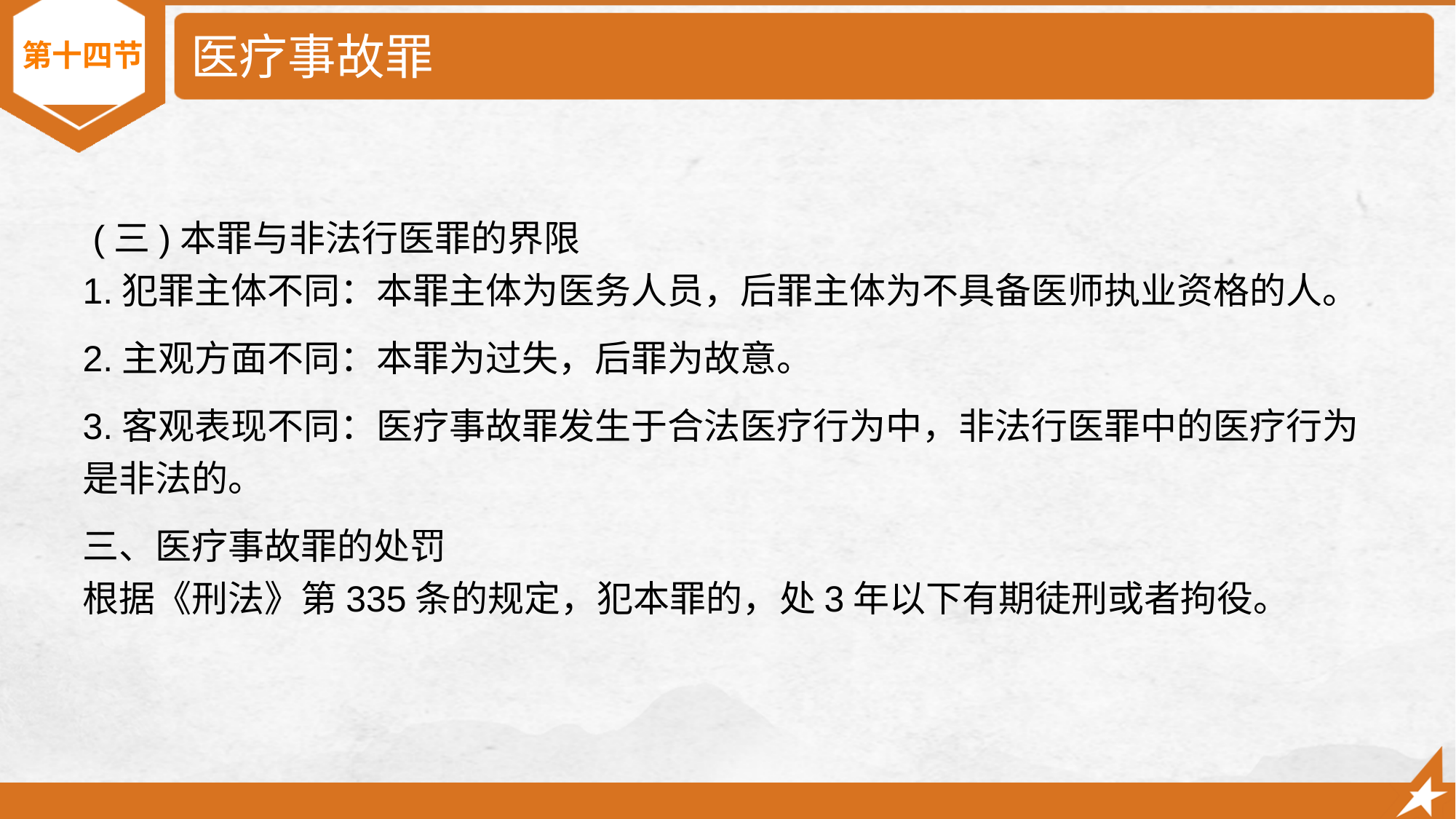

# 医疗事故罪
第十四节

 (三)本罪与非法行医罪的界限
1.犯罪主体不同：本罪主体为医务人员，后罪主体为不具备医师执业资格的人。
2.主观方面不同：本罪为过失，后罪为故意。
3.客观表现不同：医疗事故罪发生于合法医疗行为中，非法行医罪中的医疗行为是非法的。
三、医疗事故罪的处罚
根据《刑法》第335条的规定，犯本罪的，处3年以下有期徒刑或者拘役。